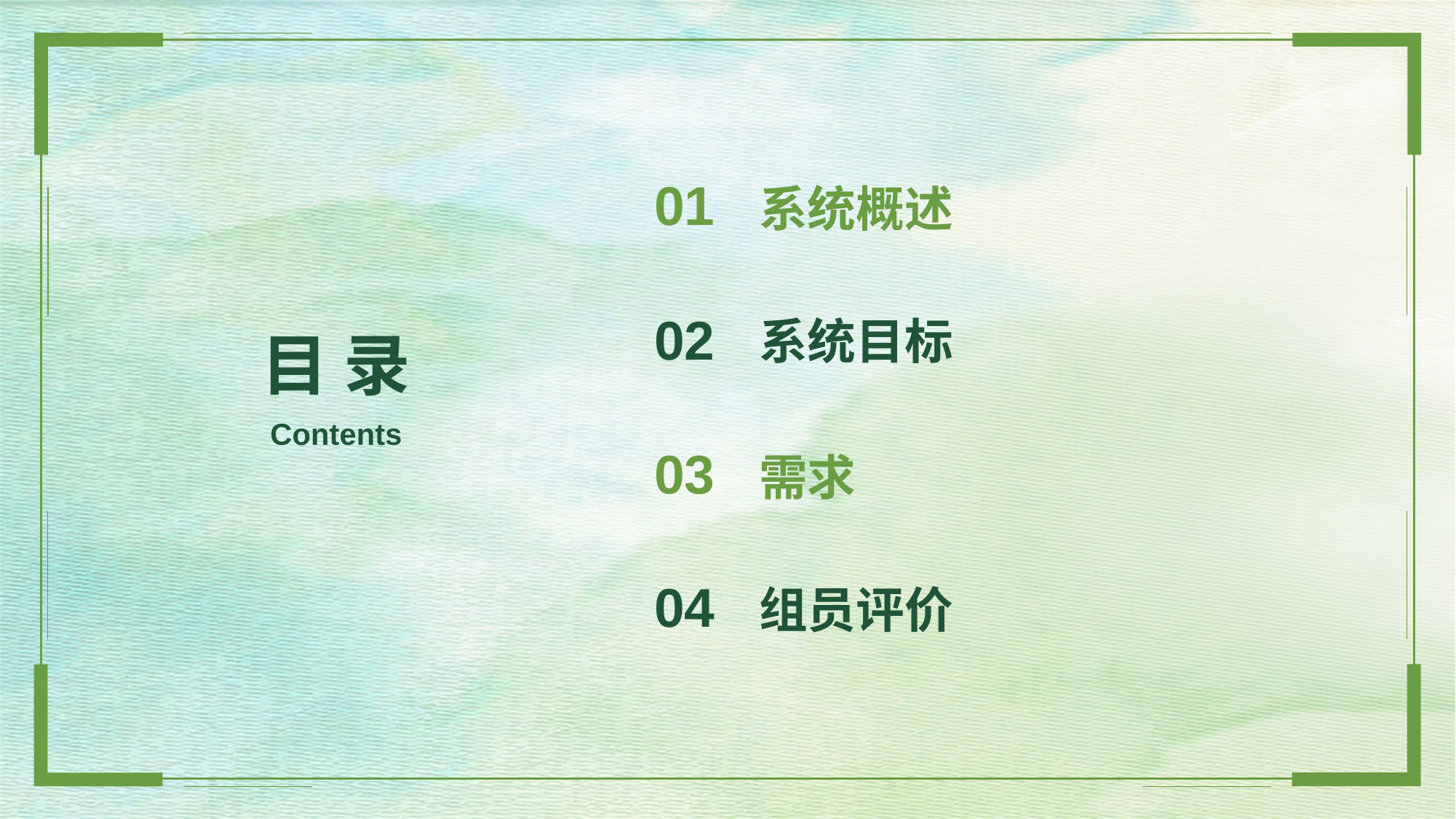

01
系统概述
02
系统目标
目 录
Contents
03
需求
04
组员评价